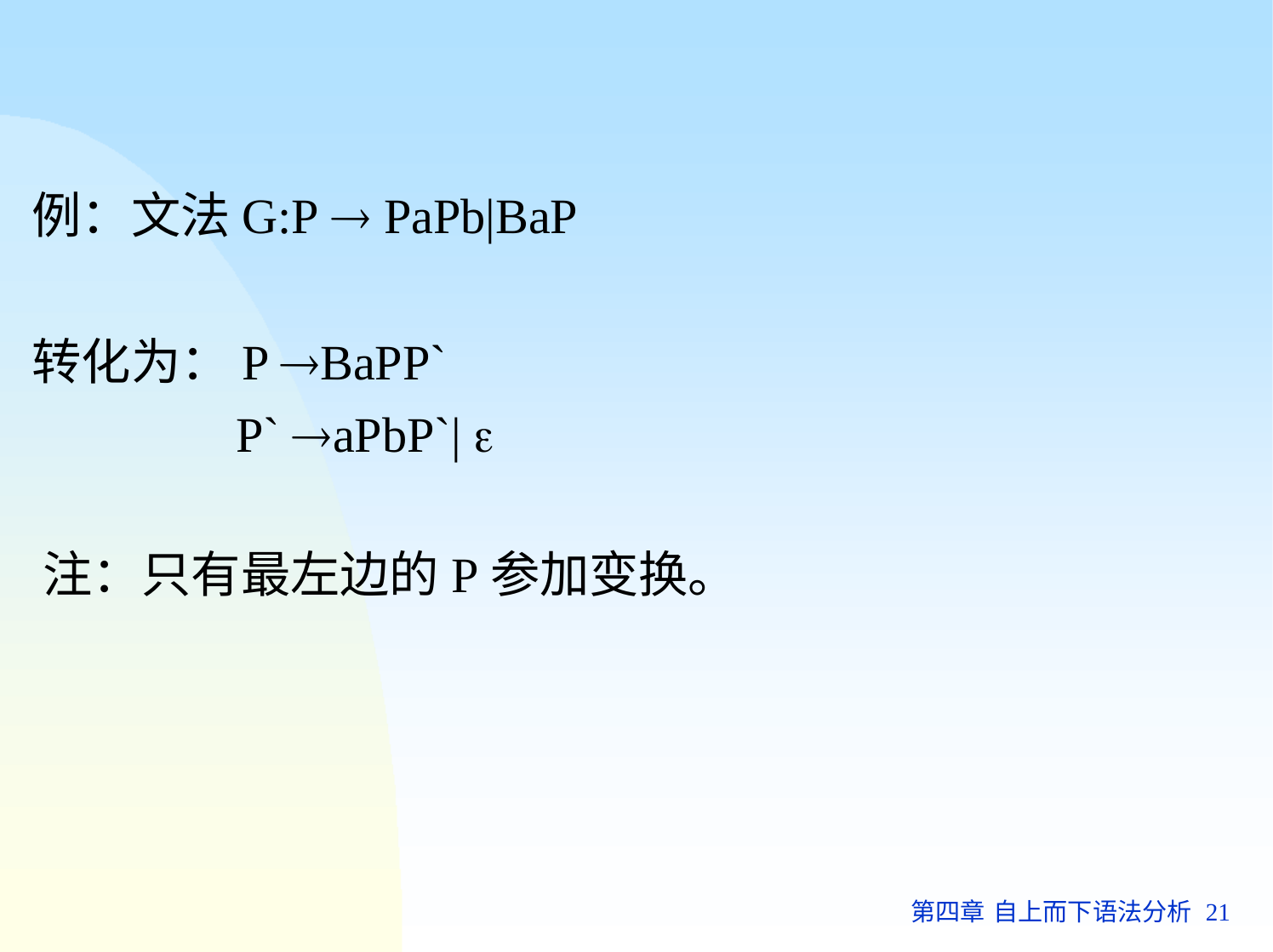

例：文法G:P → PaPb|BaP

转化为：P →BaPP`
P` →aPbP`| ε

注：只有最左边的P参加变换。
第四章 自上而下语法分析 21